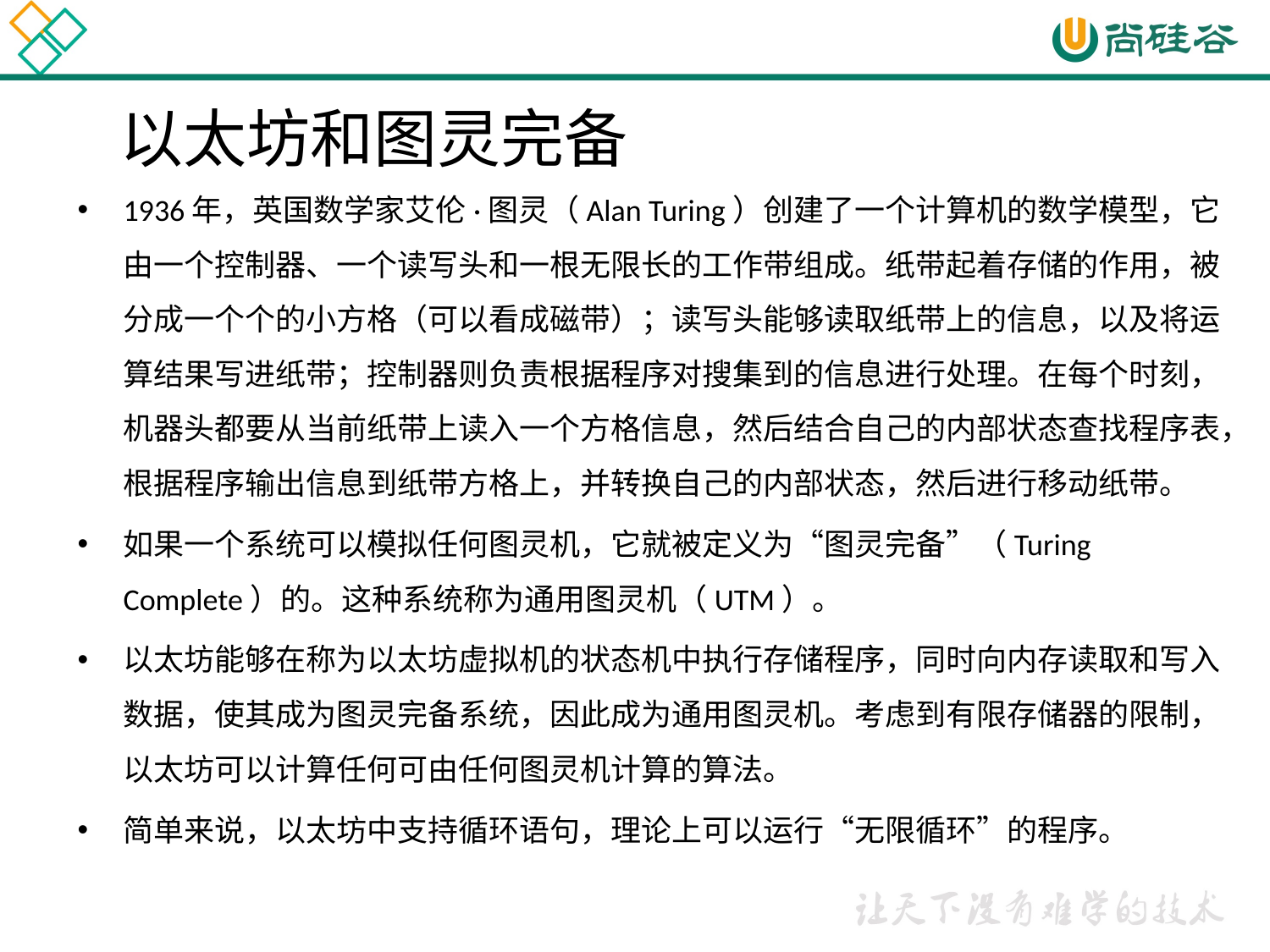

# 以太坊和图灵完备
1936年，英国数学家艾伦·图灵（Alan Turing）创建了一个计算机的数学模型，它由一个控制器、一个读写头和一根无限长的工作带组成。纸带起着存储的作用，被分成一个个的小方格（可以看成磁带）；读写头能够读取纸带上的信息，以及将运算结果写进纸带；控制器则负责根据程序对搜集到的信息进行处理。在每个时刻，机器头都要从当前纸带上读入一个方格信息，然后结合自己的内部状态查找程序表，根据程序输出信息到纸带方格上，并转换自己的内部状态，然后进行移动纸带。
如果一个系统可以模拟任何图灵机，它就被定义为“图灵完备”（Turing Complete）的。这种系统称为通用图灵机（UTM）。
以太坊能够在称为以太坊虚拟机的状态机中执行存储程序，同时向内存读取和写入数据，使其成为图灵完备系统，因此成为通用图灵机。考虑到有限存储器的限制，以太坊可以计算任何可由任何图灵机计算的算法。
简单来说，以太坊中支持循环语句，理论上可以运行“无限循环”的程序。